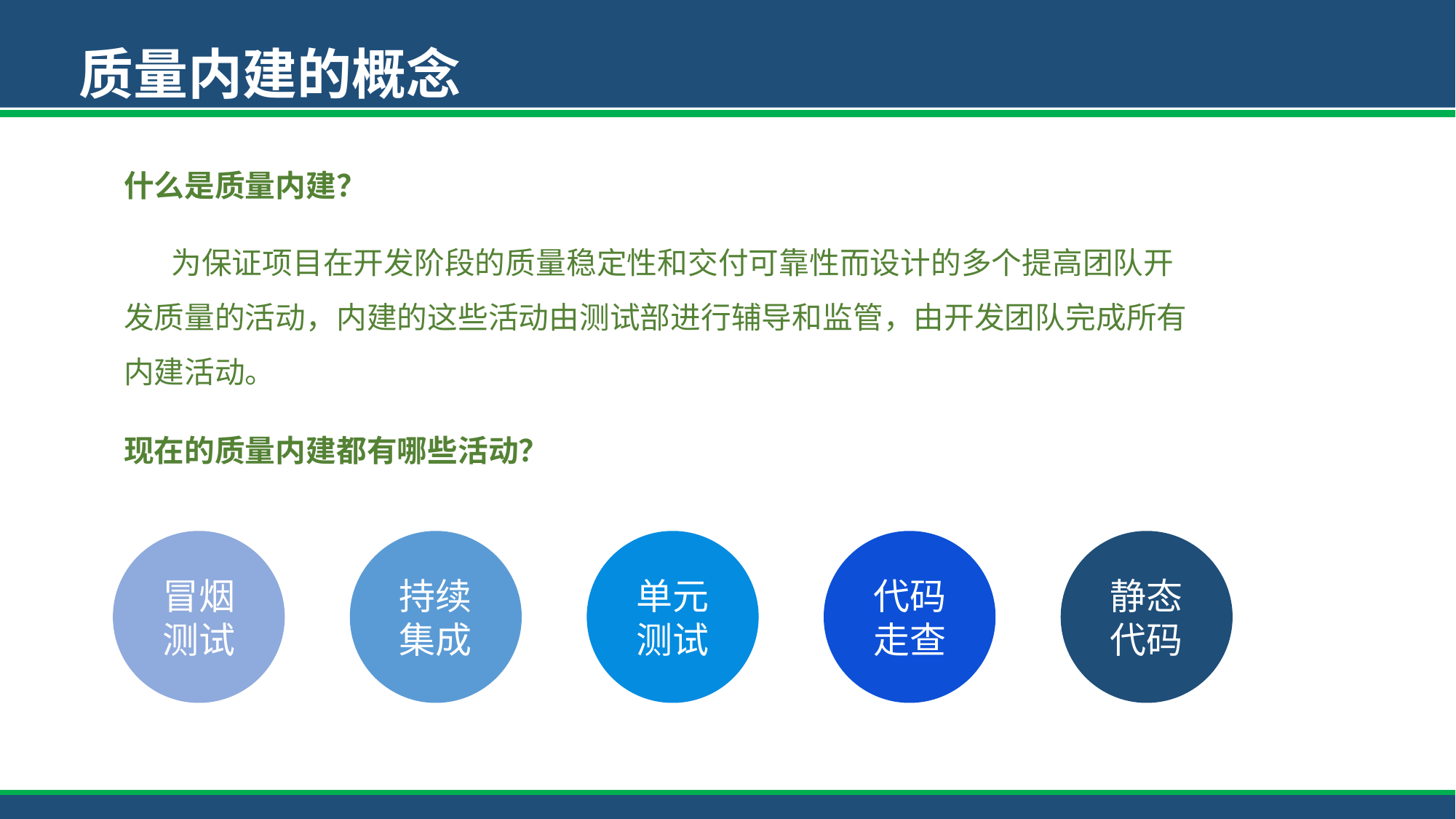

质量内建的概念
什么是质量内建？
      为保证项目在开发阶段的质量稳定性和交付可靠性而设计的多个提高团队开发质量的活动，内建的这些活动由测试部进行辅导和监管，由开发团队完成所有内建活动。
现在的质量内建都有哪些活动？
冒烟测试
持续集成
单元测试
代码走查
静态代码